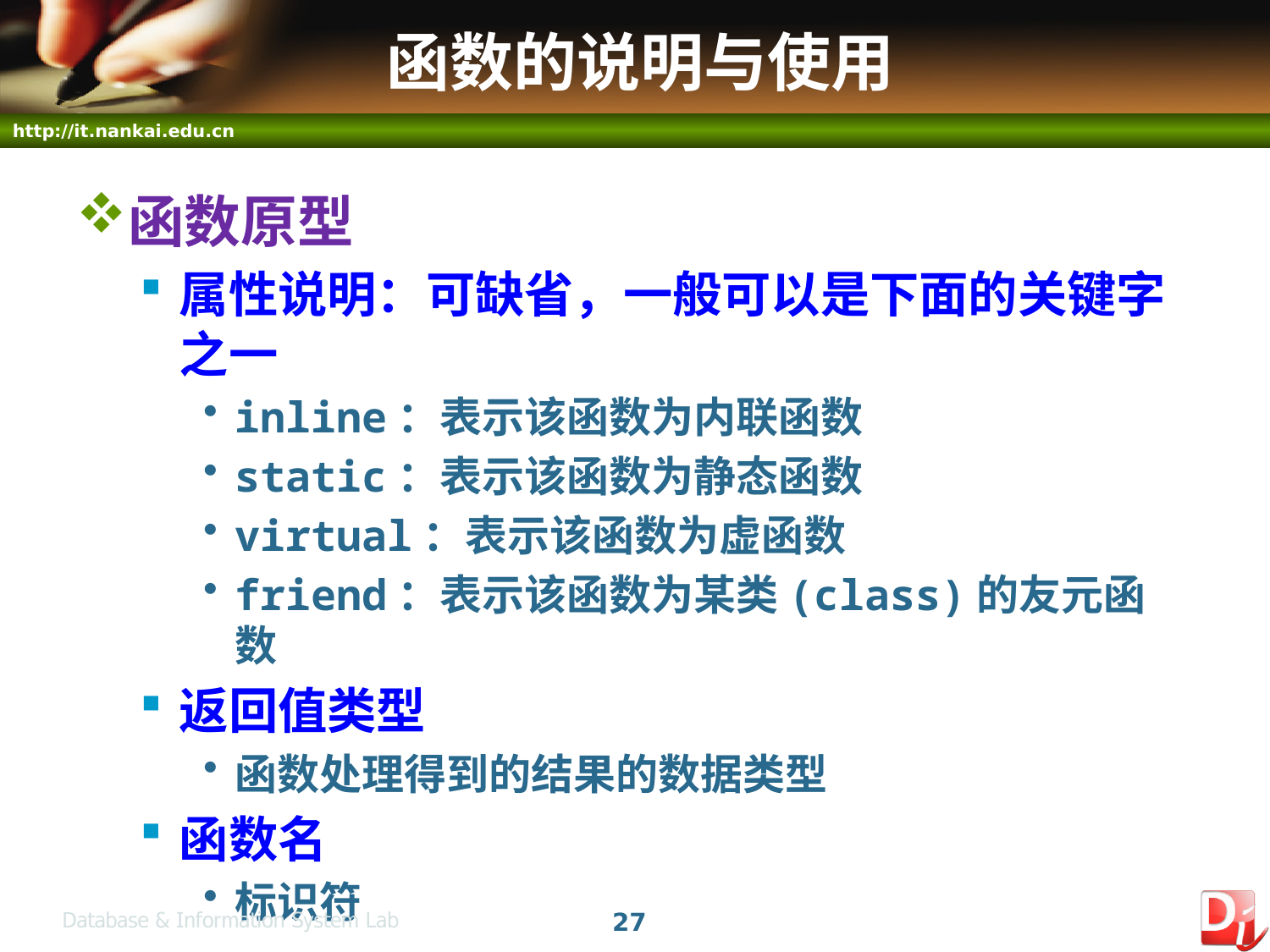

# 函数的说明与使用
函数原型
属性说明：可缺省，一般可以是下面的关键字之一
inline：表示该函数为内联函数
static：表示该函数为静态函数
virtual：表示该函数为虚函数
friend：表示该函数为某类(class)的友元函数
返回值类型
函数处理得到的结果的数据类型
函数名
标识符
27
Database & Information System Lab